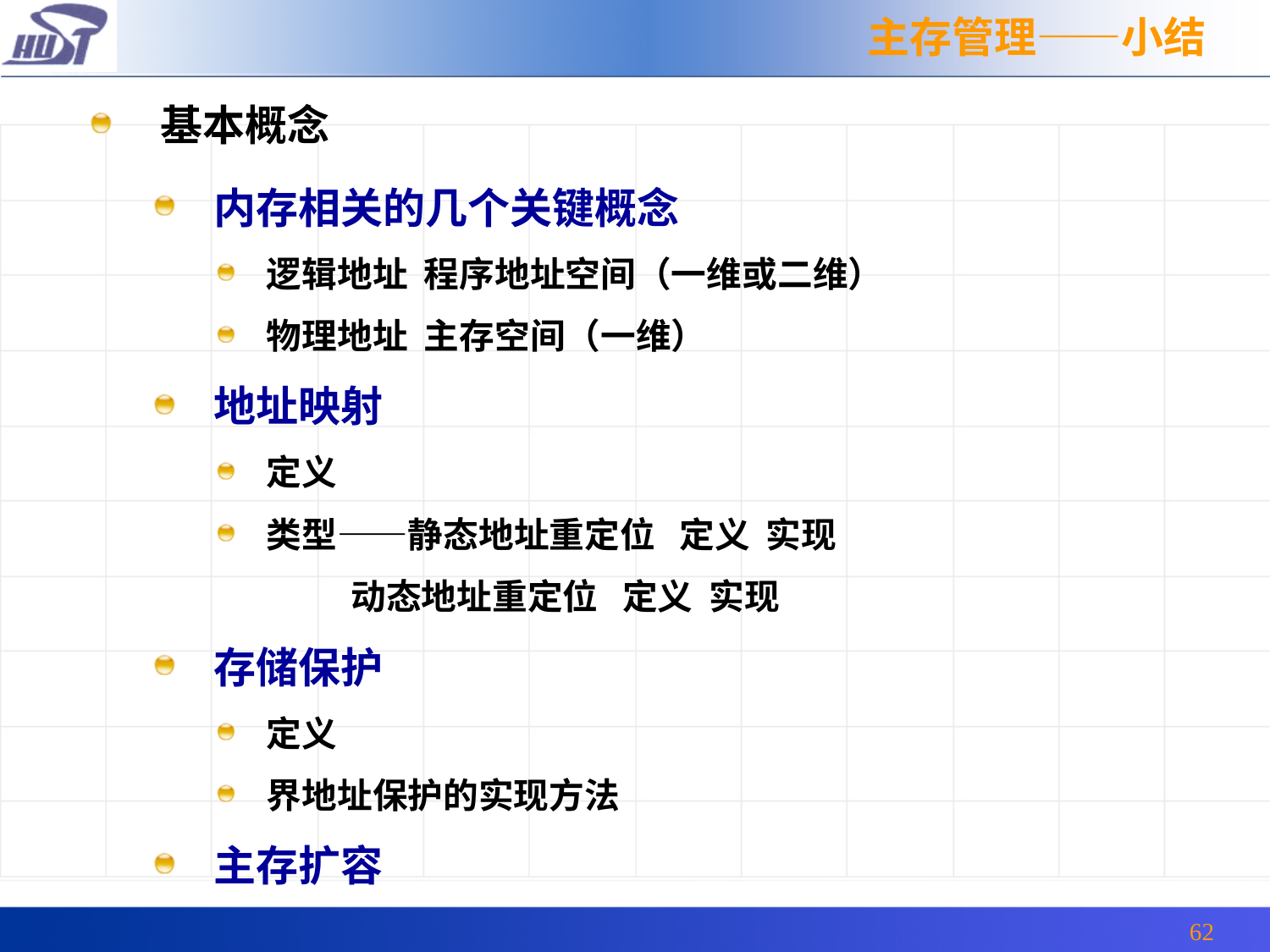

主存管理——小结
基本概念
内存相关的几个关键概念
逻辑地址  程序地址空间（一维或二维）
物理地址  主存空间（一维）
地址映射
定义
类型——静态地址重定位   定义  实现
                动态地址重定位   定义  实现
存储保护
定义
界地址保护的实现方法
主存扩容
62